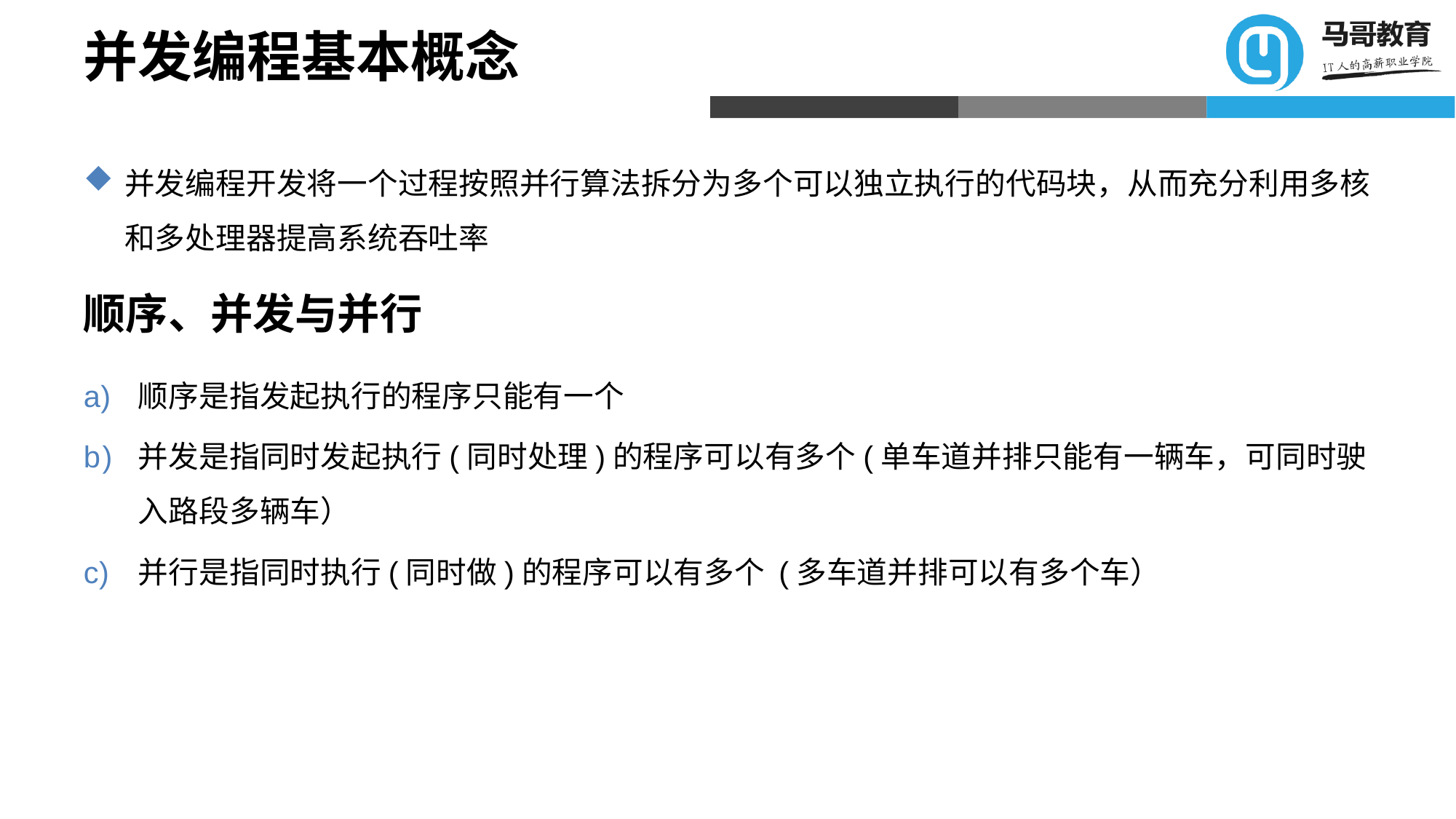

# 并发编程基本概念
并发编程开发将一个过程按照并行算法拆分为多个可以独立执行的代码块，从而充分利用多核和多处理器提高系统吞吐率
顺序、并发与并行
顺序是指发起执行的程序只能有一个
并发是指同时发起执行(同时处理)的程序可以有多个(单车道并排只能有一辆车，可同时驶入路段多辆车）
并行是指同时执行(同时做)的程序可以有多个 (多车道并排可以有多个车）